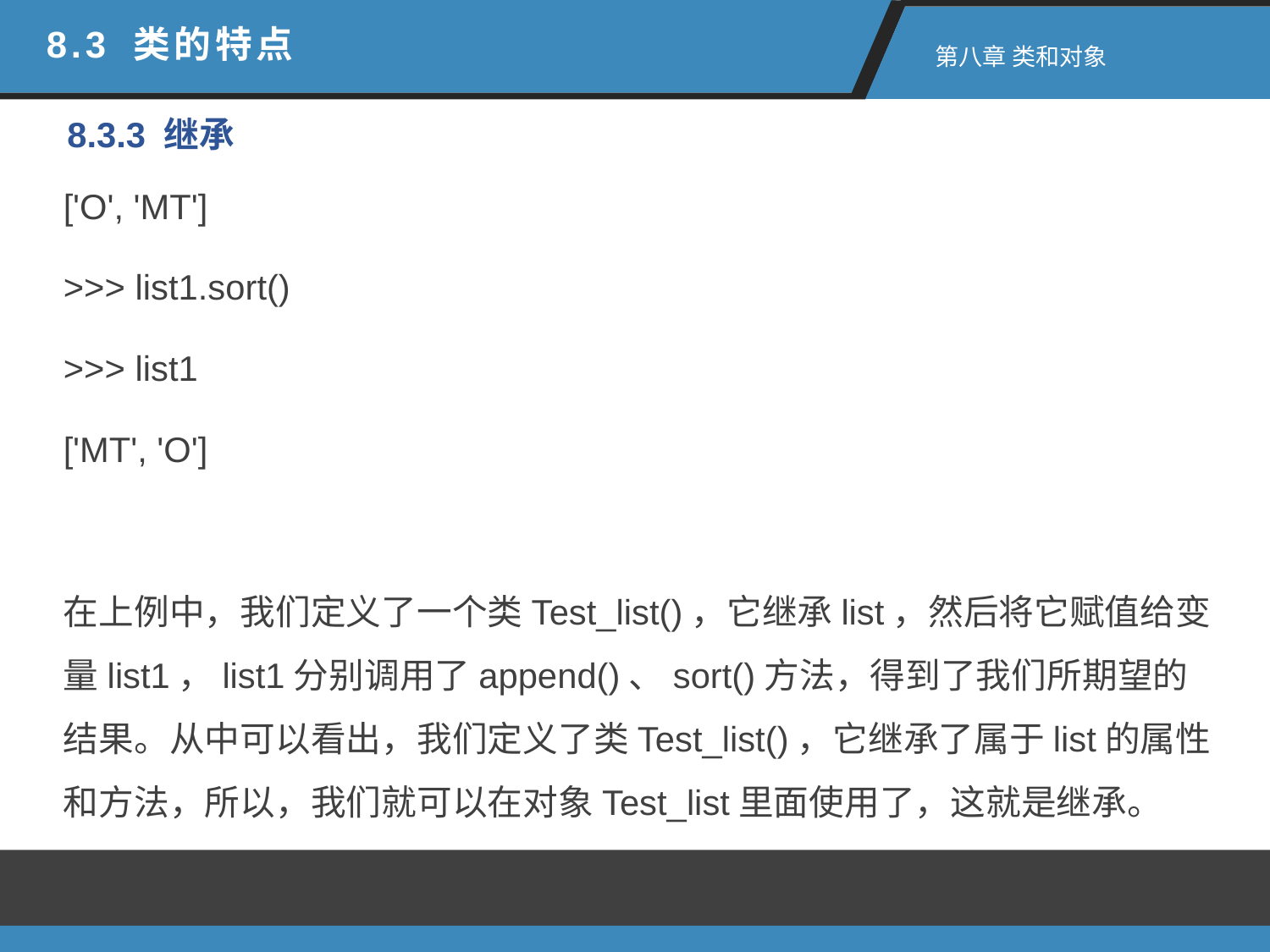

8.3 类的特点
  第八章 类和对象
8.3.3 继承
['O', 'MT']
>>> list1.sort()
>>> list1
['MT', 'O']

在上例中，我们定义了一个类Test_list()，它继承list，然后将它赋值给变量list1，list1分别调用了append()、sort()方法，得到了我们所期望的结果。从中可以看出，我们定义了类Test_list()，它继承了属于list的属性和方法，所以，我们就可以在对象Test_list里面使用了，这就是继承。